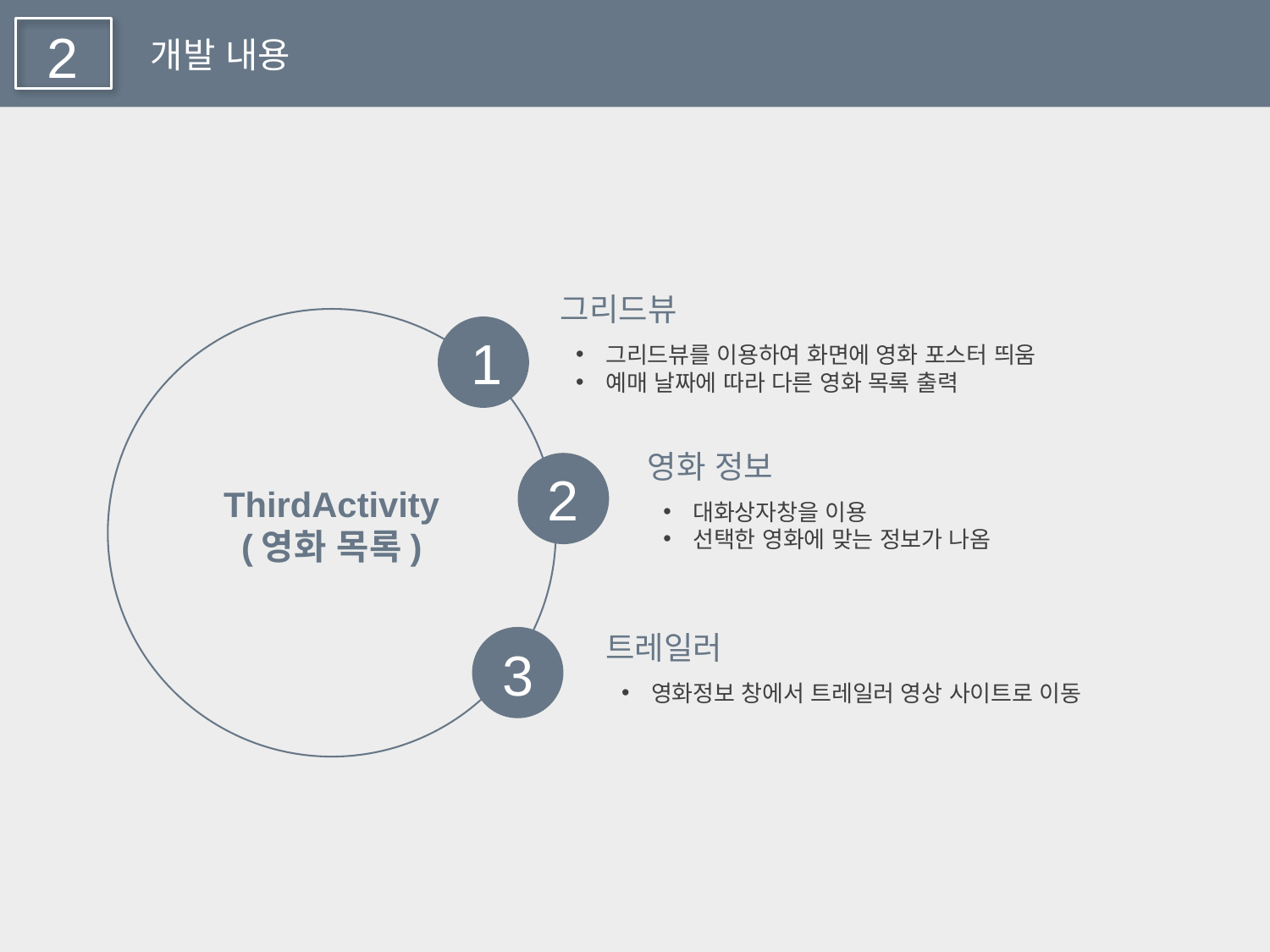

2

개발 내용
그리드뷰

1
그리드뷰를 이용하여 화면에 영화 포스터 띄움
예매 날짜에 따라 다른 영화 목록 출력
영화 정보

2
ThirdActivity
(영화 목록)
대화상자창을 이용
선택한 영화에 맞는 정보가 나옴
트레일러

3
영화정보 창에서 트레일러 영상 사이트로 이동